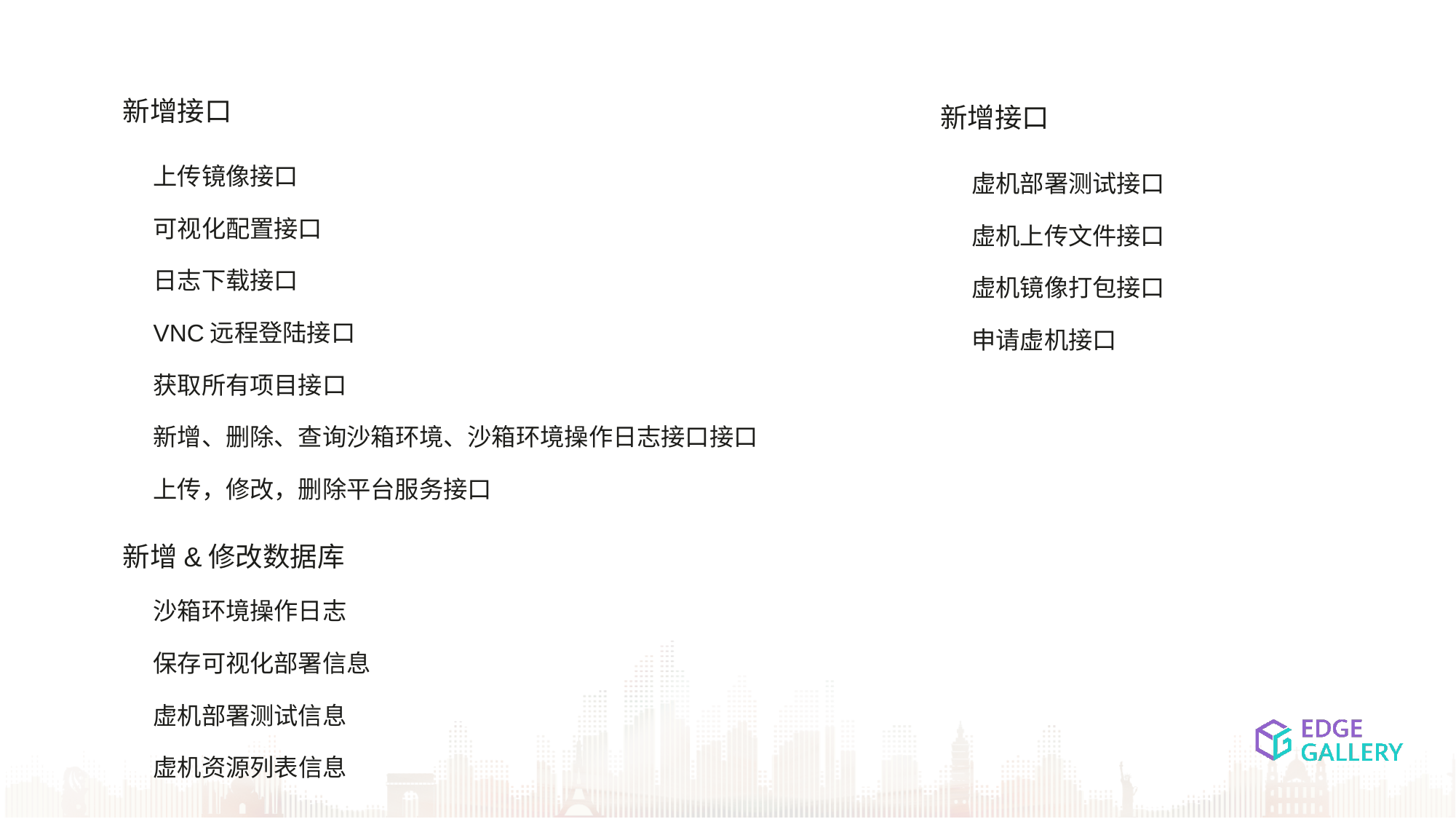

新增接口
新增接口
上传镜像接口
可视化配置接口
日志下载接口
VNC远程登陆接口
获取所有项目接口
新增、删除、查询沙箱环境、沙箱环境操作日志接口接口
上传，修改，删除平台服务接口

虚机部署测试接口
虚机上传文件接口
虚机镜像打包接口
申请虚机接口

新增&修改数据库
沙箱环境操作日志
保存可视化部署信息
虚机部署测试信息
虚机资源列表信息